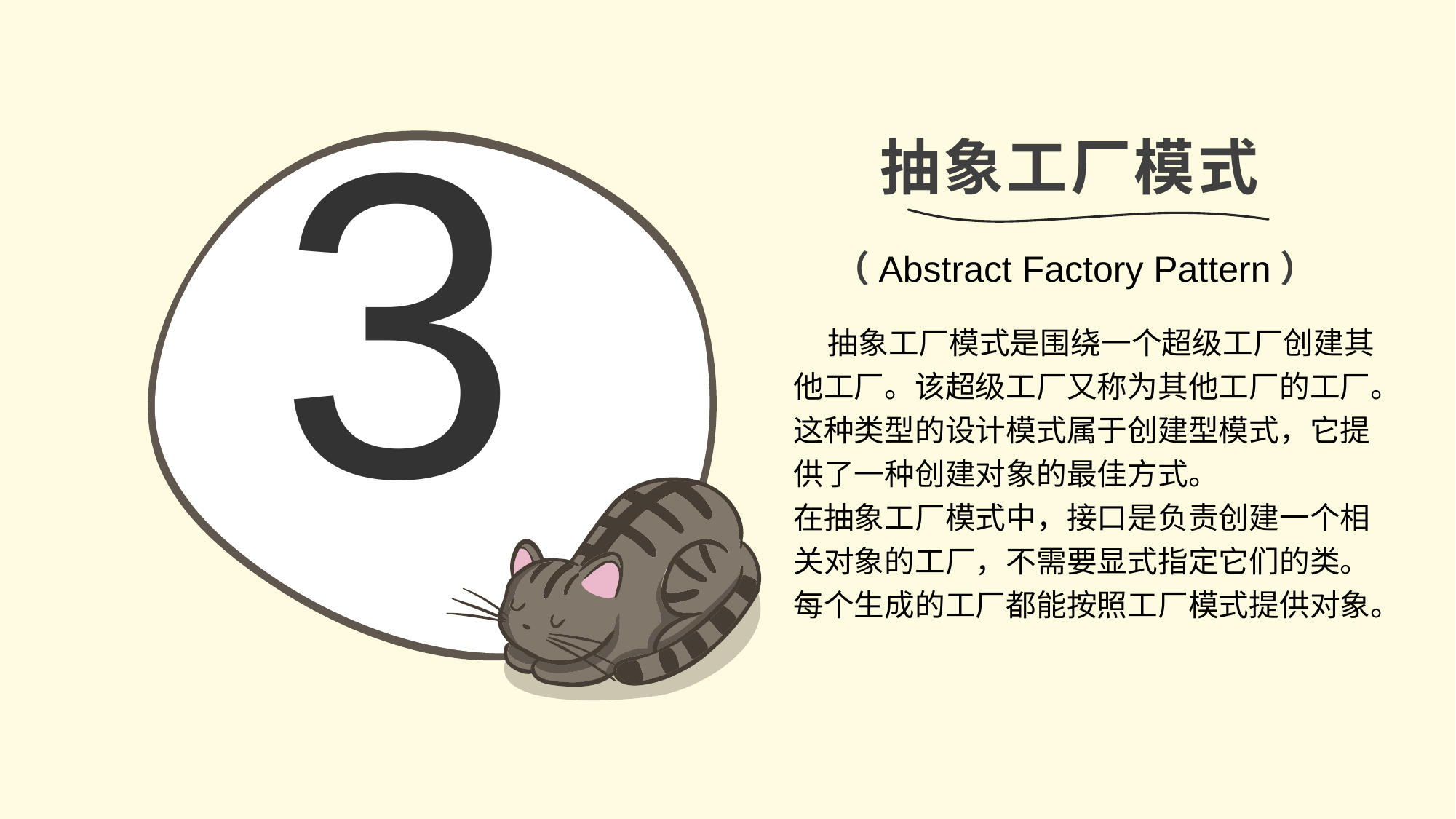

3

抽象工厂模式

（Abstract Factory Pattern）

    抽象工厂模式是围绕一个超级工厂创建其他工厂。该超级工厂又称为其他工厂的工厂。这种类型的设计模式属于创建型模式，它提供了一种创建对象的最佳方式。
在抽象工厂模式中，接口是负责创建一个相关对象的工厂，不需要显式指定它们的类。每个生成的工厂都能按照工厂模式提供对象。